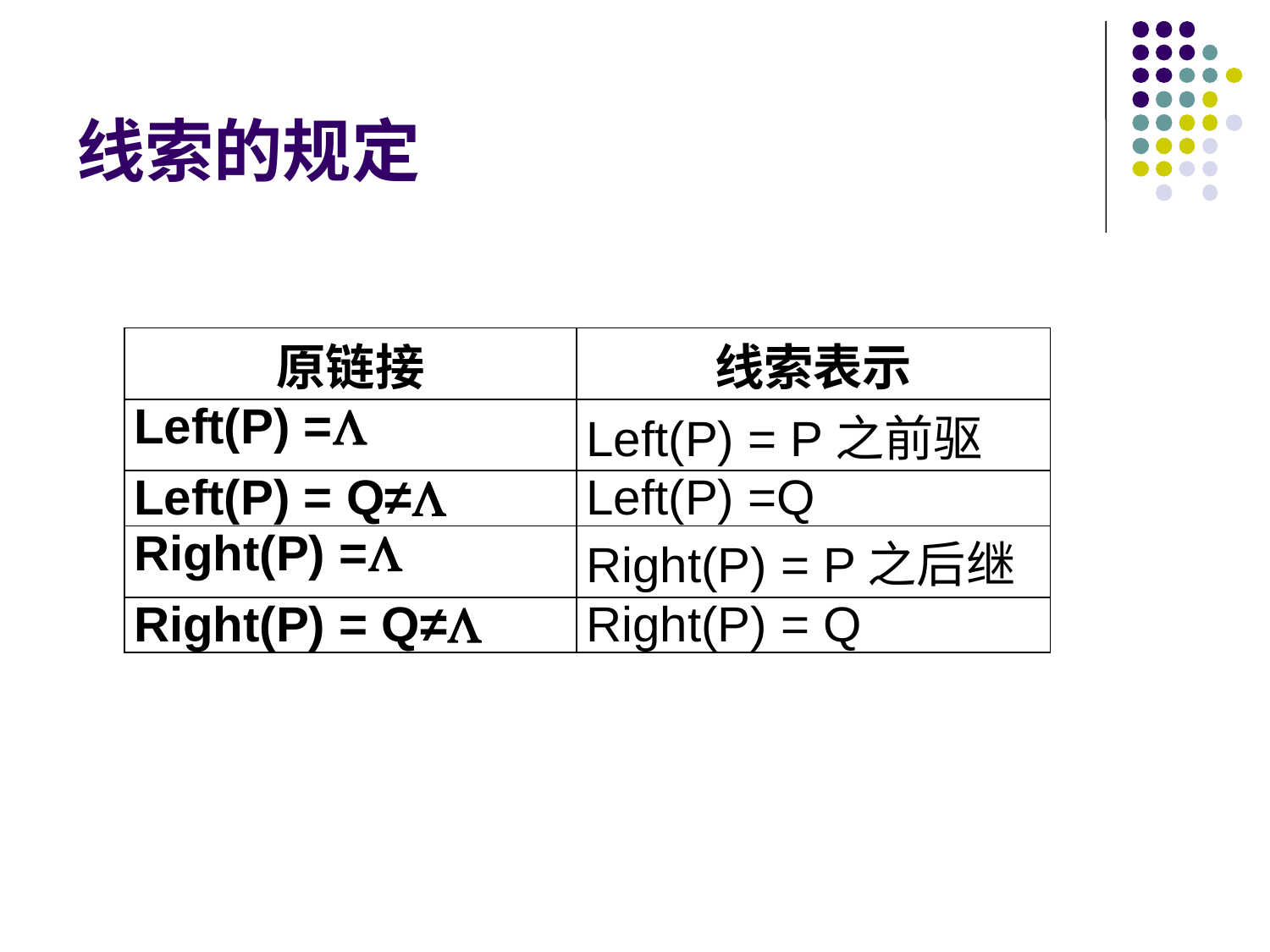

# 线索的规定

| 原链接 | 线索表示 |
| --- | --- |
| Left(P) =Λ | Left(P) = P之前驱 |
| Left(P) = Q≠Λ | Left(P) =Q |
| Right(P) =Λ | Right(P) = P之后继 |
| Right(P) = Q≠Λ | Right(P) = Q |